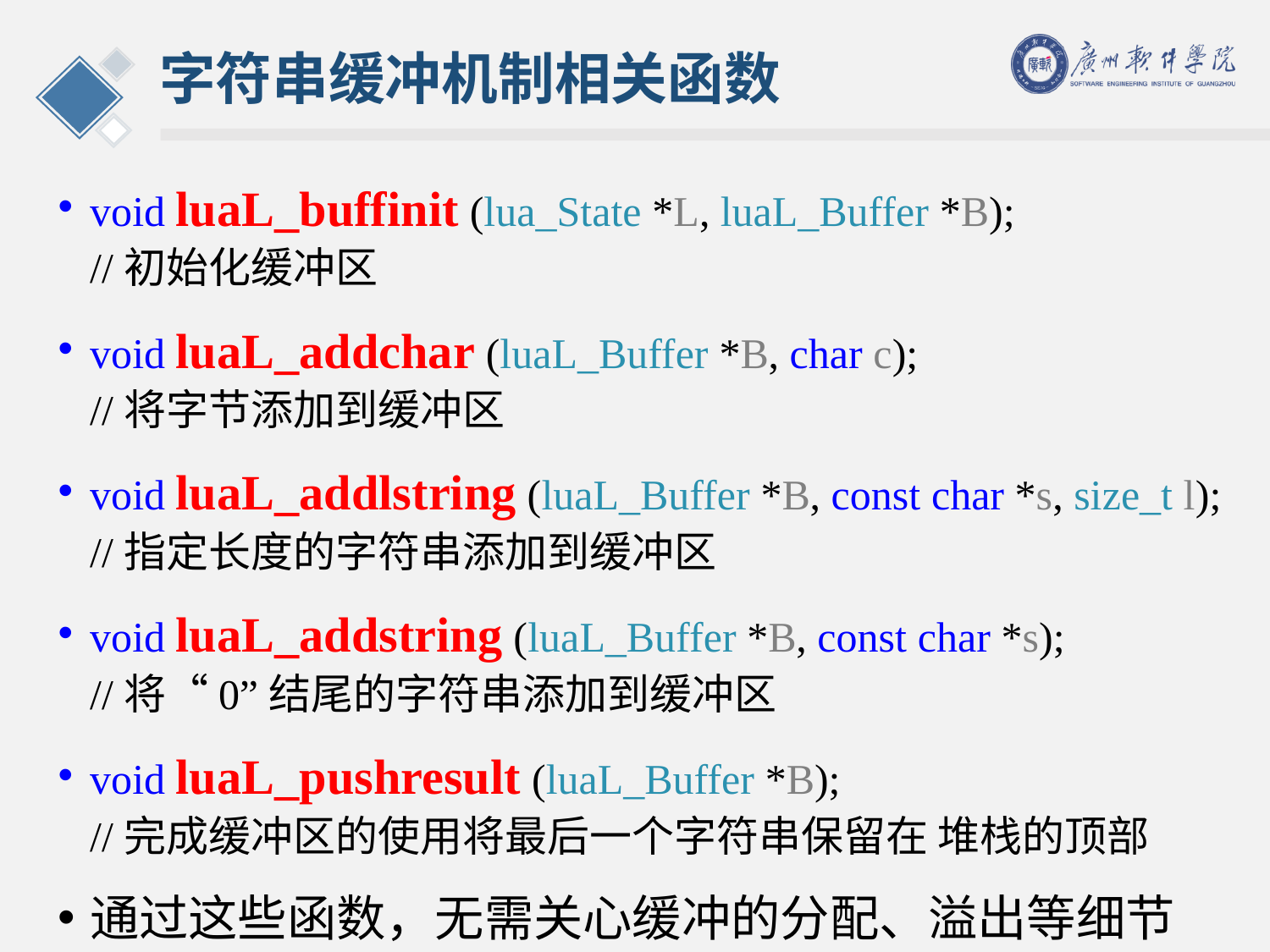

# 字符串缓冲机制相关函数
void luaL_buffinit (lua_State *L, luaL_Buffer *B);
//初始化缓冲区
void luaL_addchar (luaL_Buffer *B, char c);
//将字节添加到缓冲区
void luaL_addlstring (luaL_Buffer *B, const char *s, size_t l);
//指定长度的字符串添加到缓冲区
void luaL_addstring (luaL_Buffer *B, const char *s);
//将“0”结尾的字符串添加到缓冲区
void luaL_pushresult (luaL_Buffer *B);
//完成缓冲区的使用将最后一个字符串保留在 堆栈的顶部
通过这些函数，无需关心缓冲的分配、溢出等细节